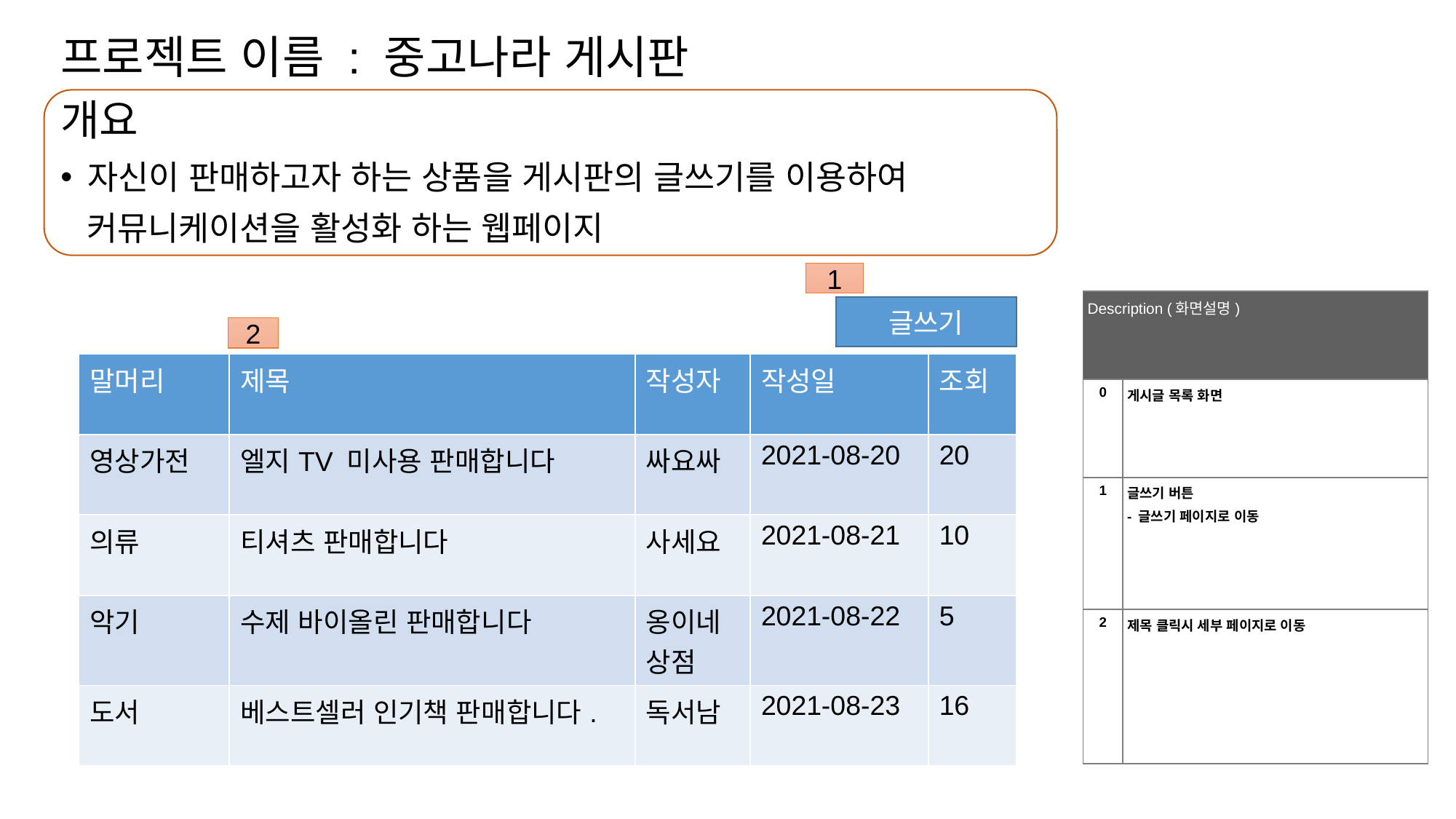

# 프로젝트 이름 : 중고나라 게시판

개요
자신이 판매하고자 하는 상품을 게시판의 글쓰기를 이용하여
  커뮤니케이션을 활성화 하는 웹페이지

1
| Description (화면설명) |  |
| --- | --- |
| 0 | 게시글 목록 화면 |
| 1 | 글쓰기 버튼 - 글쓰기 페이지로 이동 |
| 2 | 제목 클릭시 세부 페이지로 이동 |
글쓰기
2
| 말머리 | 제목 | 작성자 | 작성일 | 조회 |
| --- | --- | --- | --- | --- |
| 영상가전 | 엘지TV 미사용 판매합니다 | 싸요싸 | 2021-08-20 | 20 |
| 의류 | 티셔츠 판매합니다 | 사세요 | 2021-08-21 | 10 |
| 악기 | 수제 바이올린 판매합니다 | 옹이네 상점 | 2021-08-22 | 5 |
| 도서 | 베스트셀러 인기책 판매합니다. | 독서남 | 2021-08-23 | 16 |